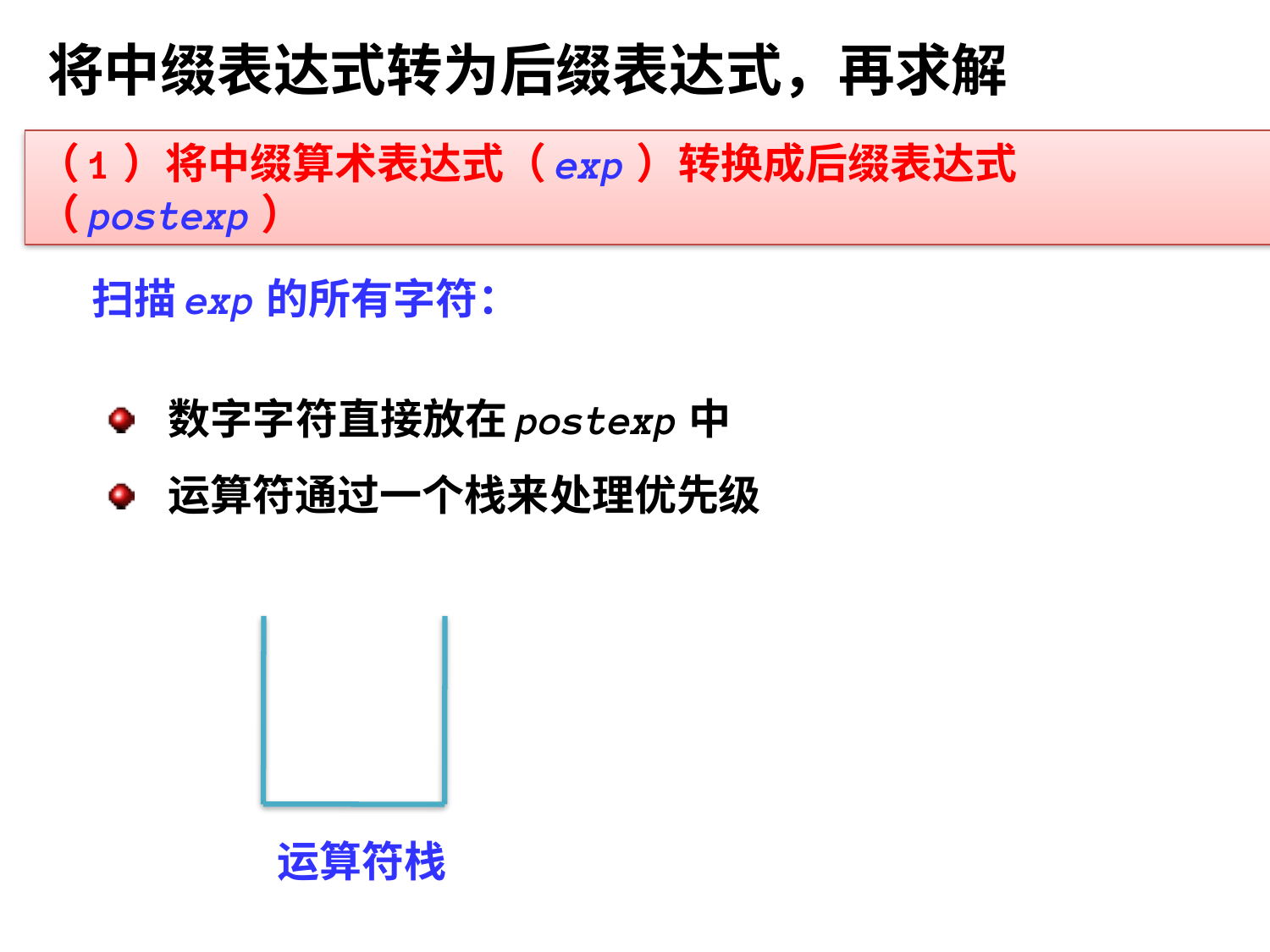

将中缀表达式转为后缀表达式，再求解
（1）将中缀算术表达式（exp）转换成后缀表达式（postexp）
扫描exp的所有字符：
数字字符直接放在postexp中
运算符通过一个栈来处理优先级
运算符栈